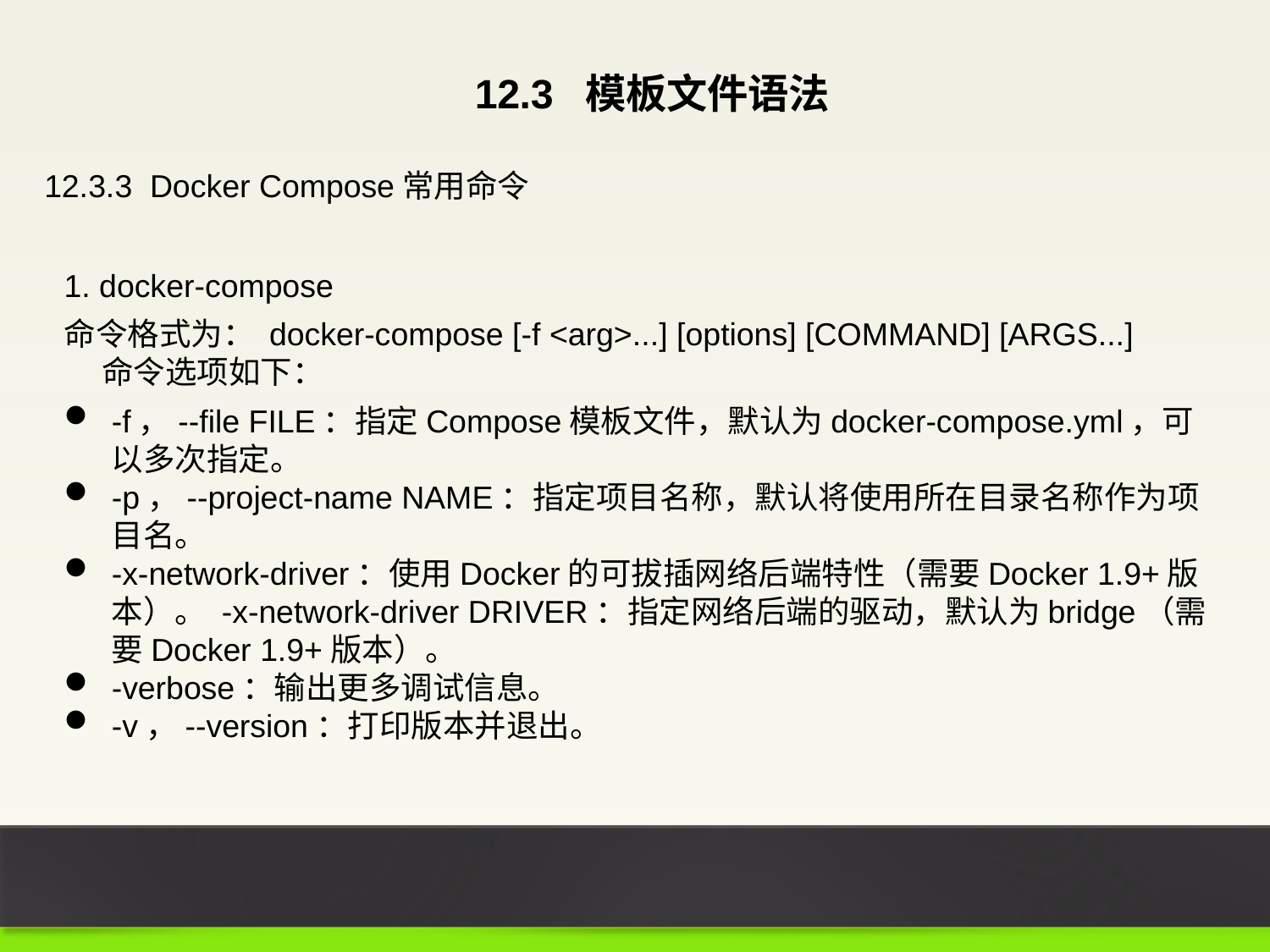

12.3  模板文件语法
12.3.3  Docker Compose常用命令
1. docker-compose
命令格式为： docker-compose [-f <arg>...] [options] [COMMAND] [ARGS...]
命令选项如下：
-f，--file FILE：指定Compose模板文件，默认为docker-compose.yml，可以多次指定。
-p，--project-name NAME：指定项目名称，默认将使用所在目录名称作为项目名。
-x-network-driver：使用Docker的可拔插网络后端特性（需要Docker 1.9+版本）。 -x-network-driver DRIVER：指定网络后端的驱动，默认为bridge（需要Docker 1.9+版本）。
-verbose：输出更多调试信息。
-v，--version：打印版本并退出。